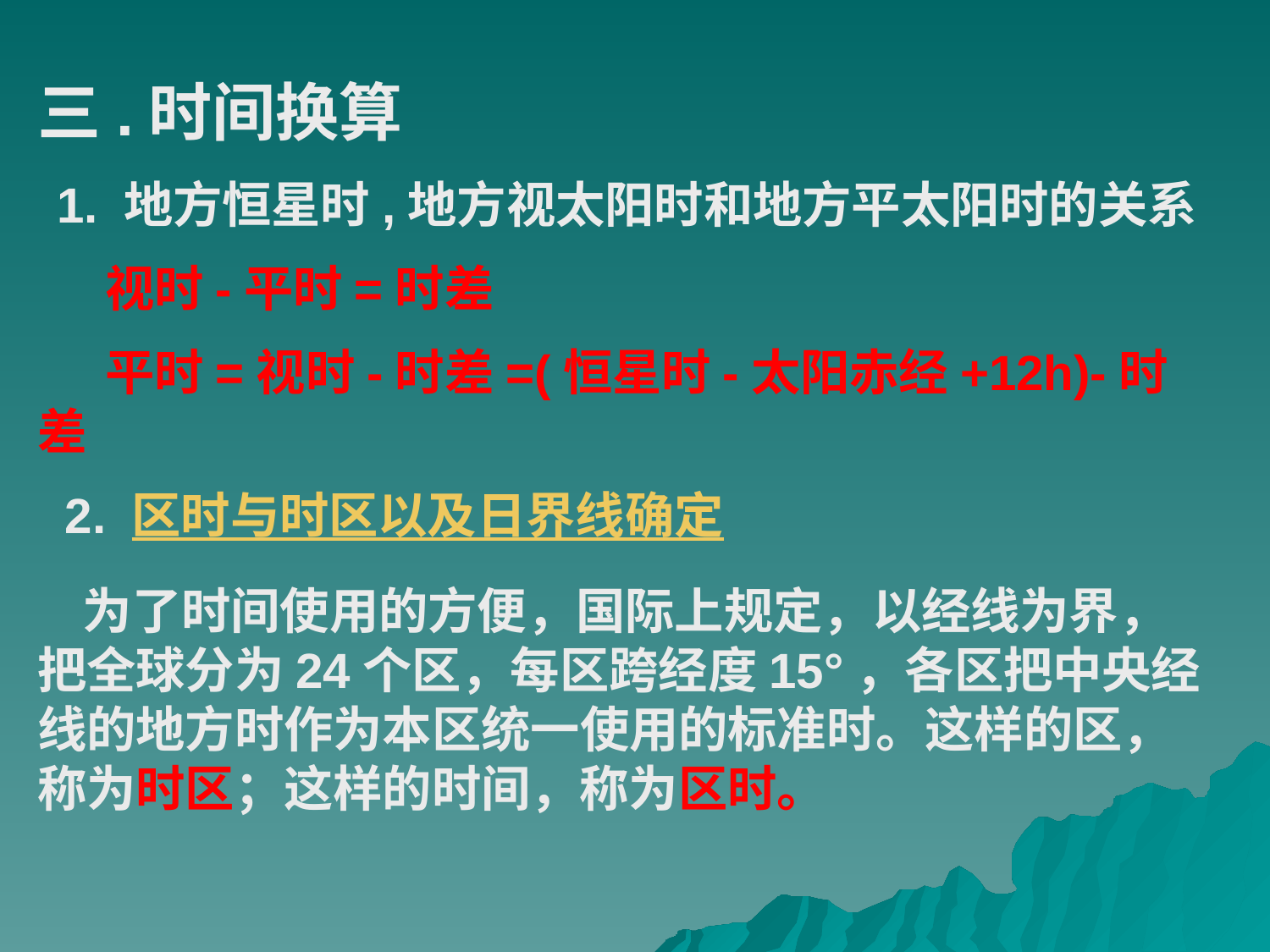

三.时间换算
  1. 地方恒星时,地方视太阳时和地方平太阳时的关系
     视时-平时=时差
     平时=视时-时差=(恒星时-太阳赤经+12h)-时差
  2. 区时与时区以及日界线确定
   为了时间使用的方便，国际上规定，以经线为界，把全球分为24个区，每区跨经度15°，各区把中央经线的地方时作为本区统一使用的标准时。这样的区，称为时区；这样的时间，称为区时。